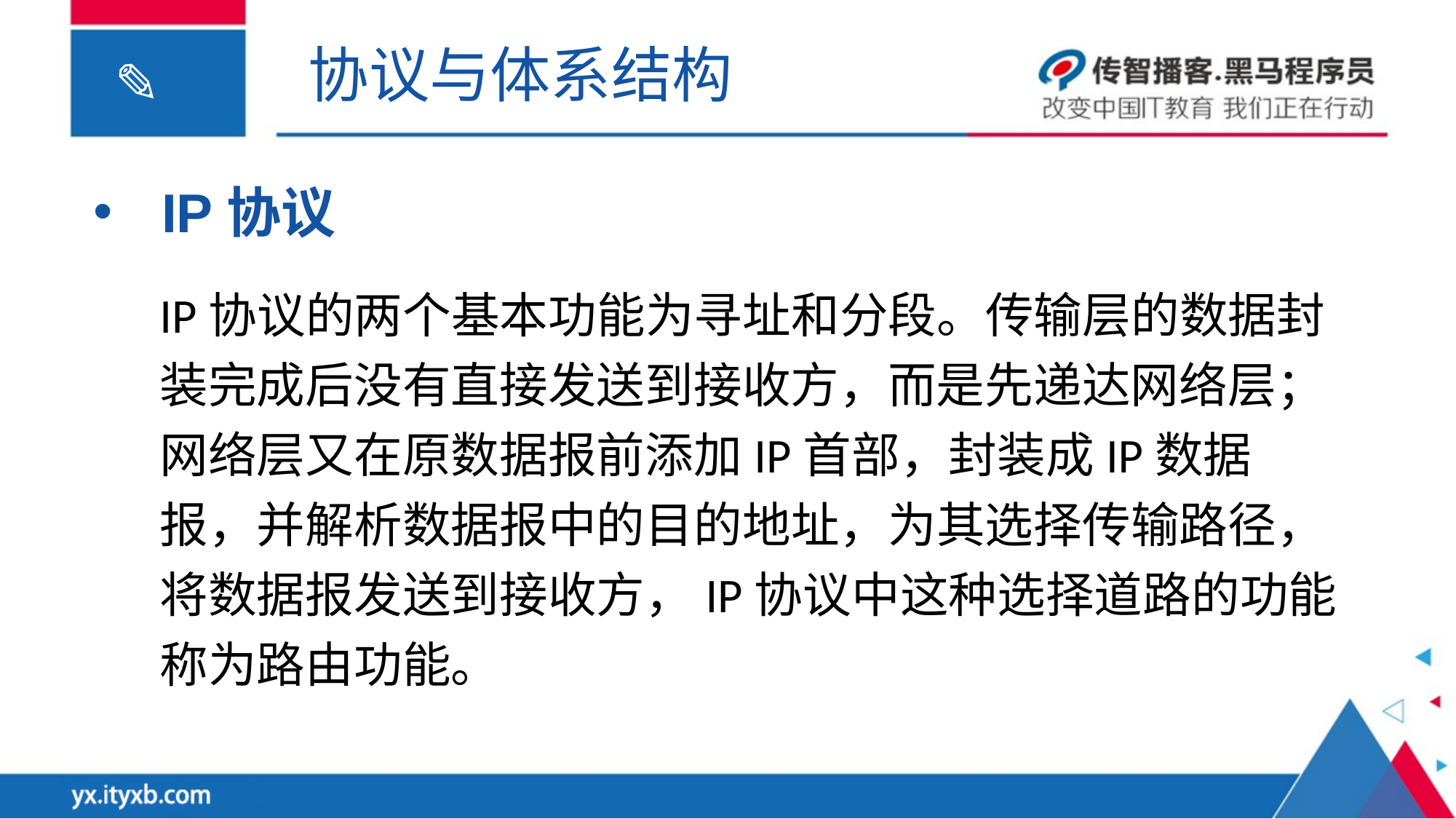

协议与体系结构
IP协议
IP协议的两个基本功能为寻址和分段。传输层的数据封装完成后没有直接发送到接收方，而是先递达网络层；网络层又在原数据报前添加IP首部，封装成IP数据报，并解析数据报中的目的地址，为其选择传输路径，将数据报发送到接收方，IP协议中这种选择道路的功能称为路由功能。